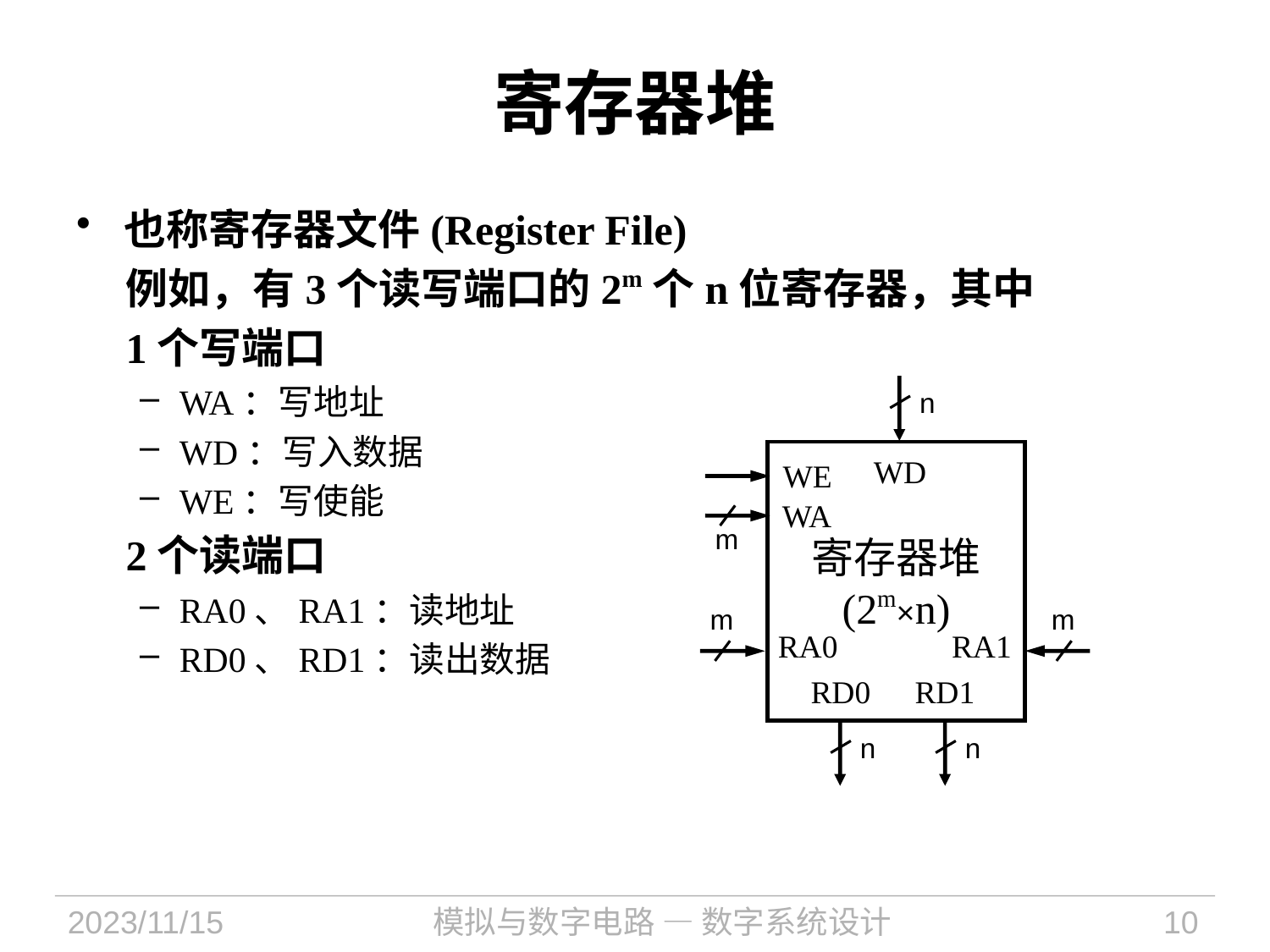

# 寄存器堆
也称寄存器文件(Register File)
例如，有3个读写端口的2m个n位寄存器，其中
1个写端口
WA：写地址
WD：写入数据
WE：写使能
2个读端口
RA0、RA1：读地址
RD0、RD1：读出数据

n

寄存器堆
(2m×n)
WD
WE

WA

m
m
m
RA0
RA1

RD0
RD1

n
n

2023/11/15
模拟与数字电路 — 数字系统设计
10